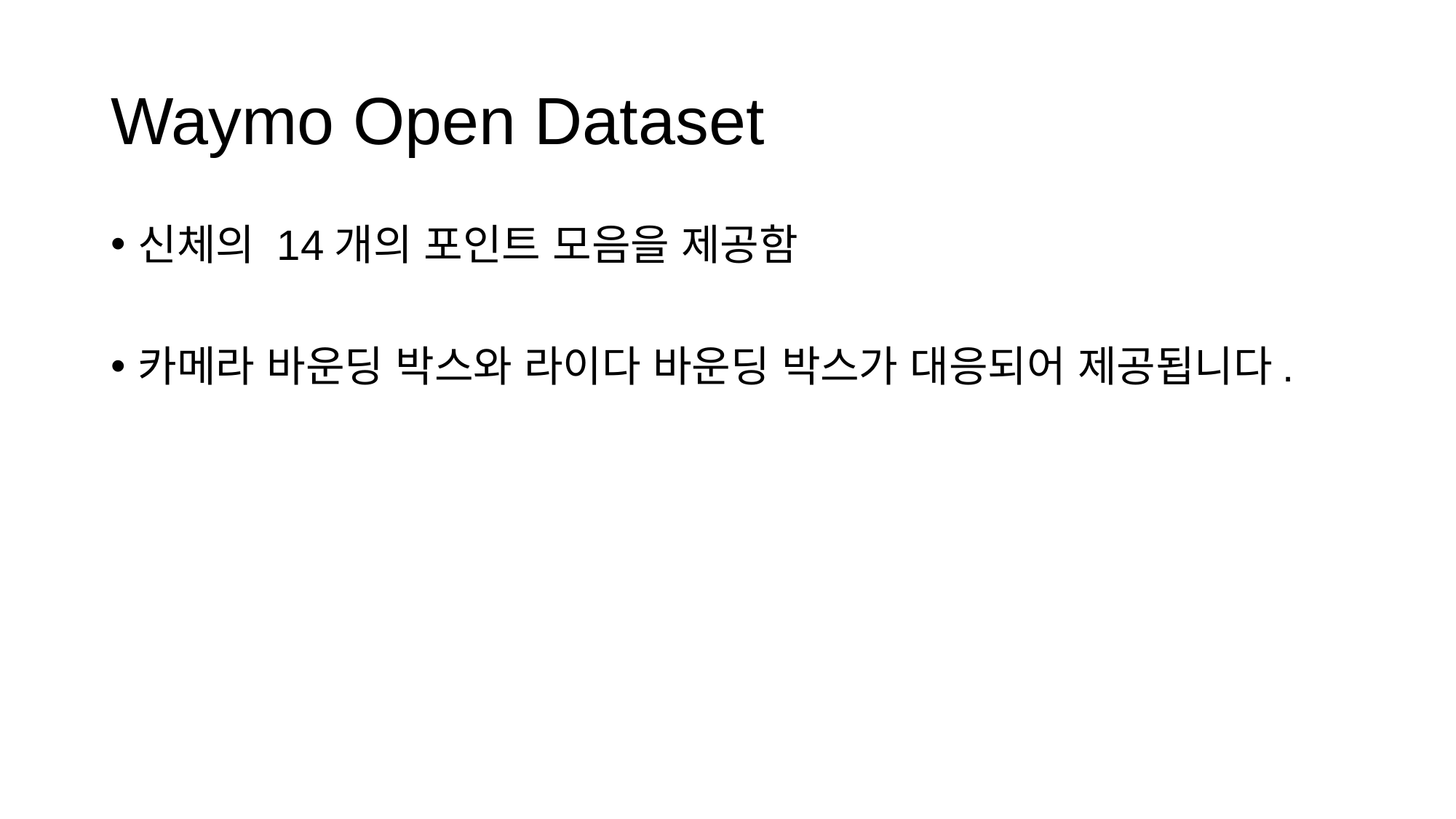

# Waymo Open Dataset
신체의 14개의 포인트 모음을 제공함

카메라 바운딩 박스와 라이다 바운딩 박스가 대응되어 제공됩니다.